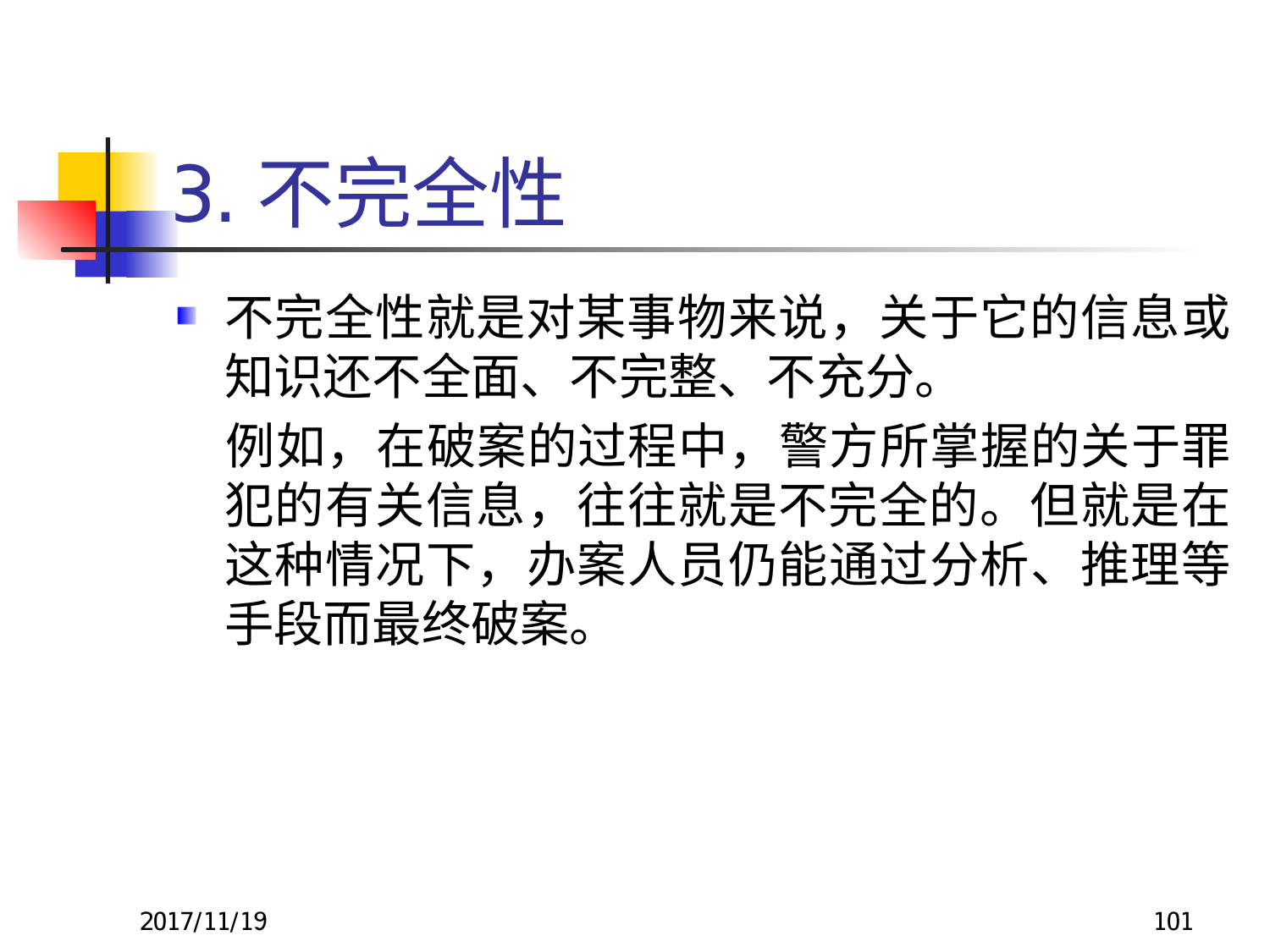

# 3.不完全性
不完全性就是对某事物来说，关于它的信息或知识还不全面、不完整、不充分。
   例如，在破案的过程中，警方所掌握的关于罪犯的有关信息，往往就是不完全的。但就是在这种情况下，办案人员仍能通过分析、推理等手段而最终破案。

2017/11/19
101